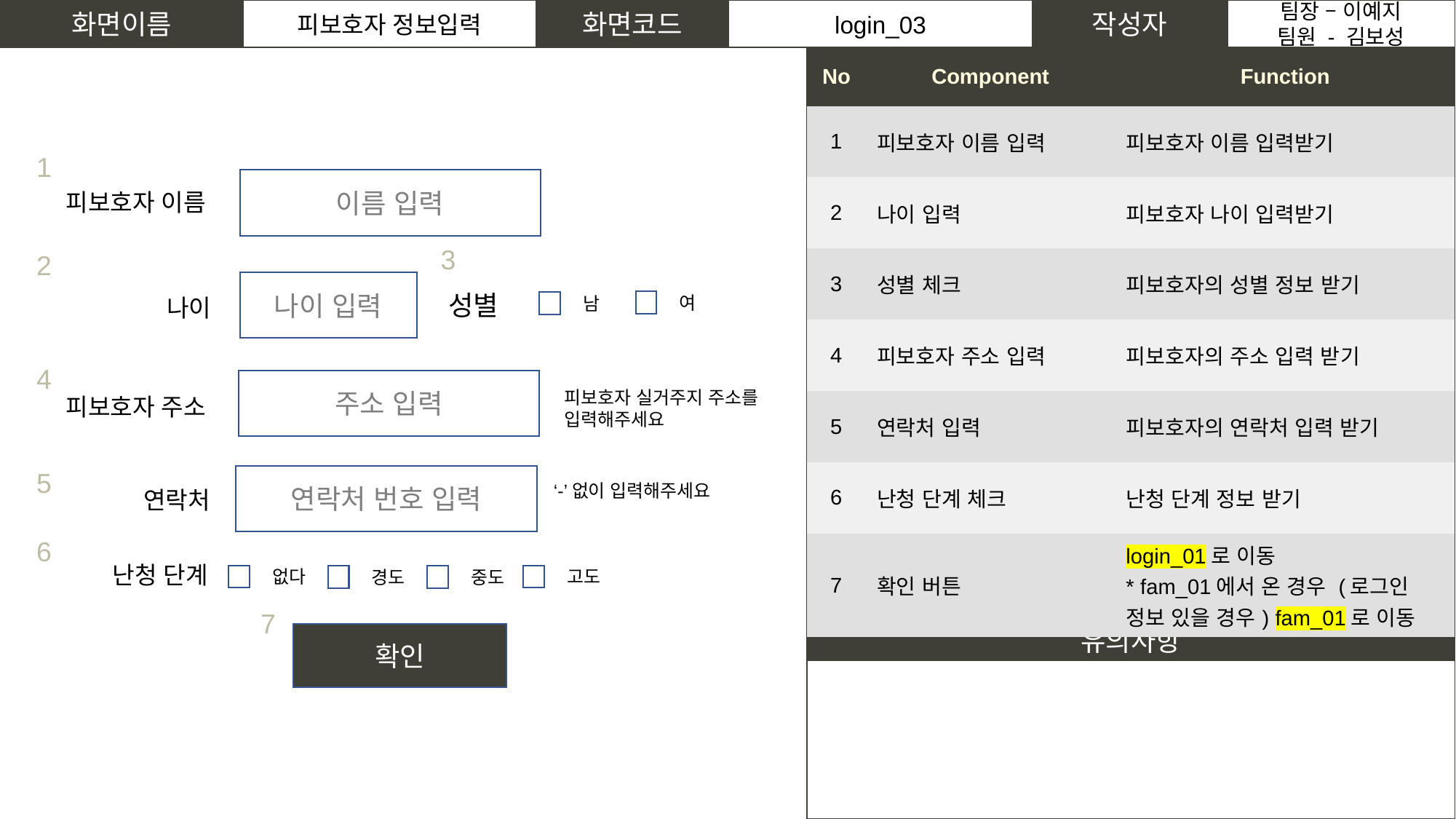

화면이름
피보호자 정보입력
화면코드
login_03
작성자
팀장 – 이예지
팀원 - 김보성
| No | Component | Function |
| --- | --- | --- |
| 1 | 피보호자 이름 입력 | 피보호자 이름 입력받기 |
| 2 | 나이 입력 | 피보호자 나이 입력받기 |
| 3 | 성별 체크 | 피보호자의 성별 정보 받기 |
| 4 | 피보호자 주소 입력 | 피보호자의 주소 입력 받기 |
| 5 | 연락처 입력 | 피보호자의 연락처 입력 받기 |
| 6 | 난청 단계 체크 | 난청 단계 정보 받기 |
| 7 | 확인 버튼 | login\_01로 이동 \* fam\_01에서 온 경우 (로그인 정보 있을 경우) fam\_01로 이동 |
1
이름 입력
피보호자 이름
3
2
나이 입력
성별
여
남
나이

4
주소 입력
피보호자 실거주지 주소를
입력해주세요
피보호자 주소
5
연락처 번호 입력
‘-’없이 입력해주세요
연락처
6
난청 단계
없다
고도
경도
중도

7
유의사항

확인